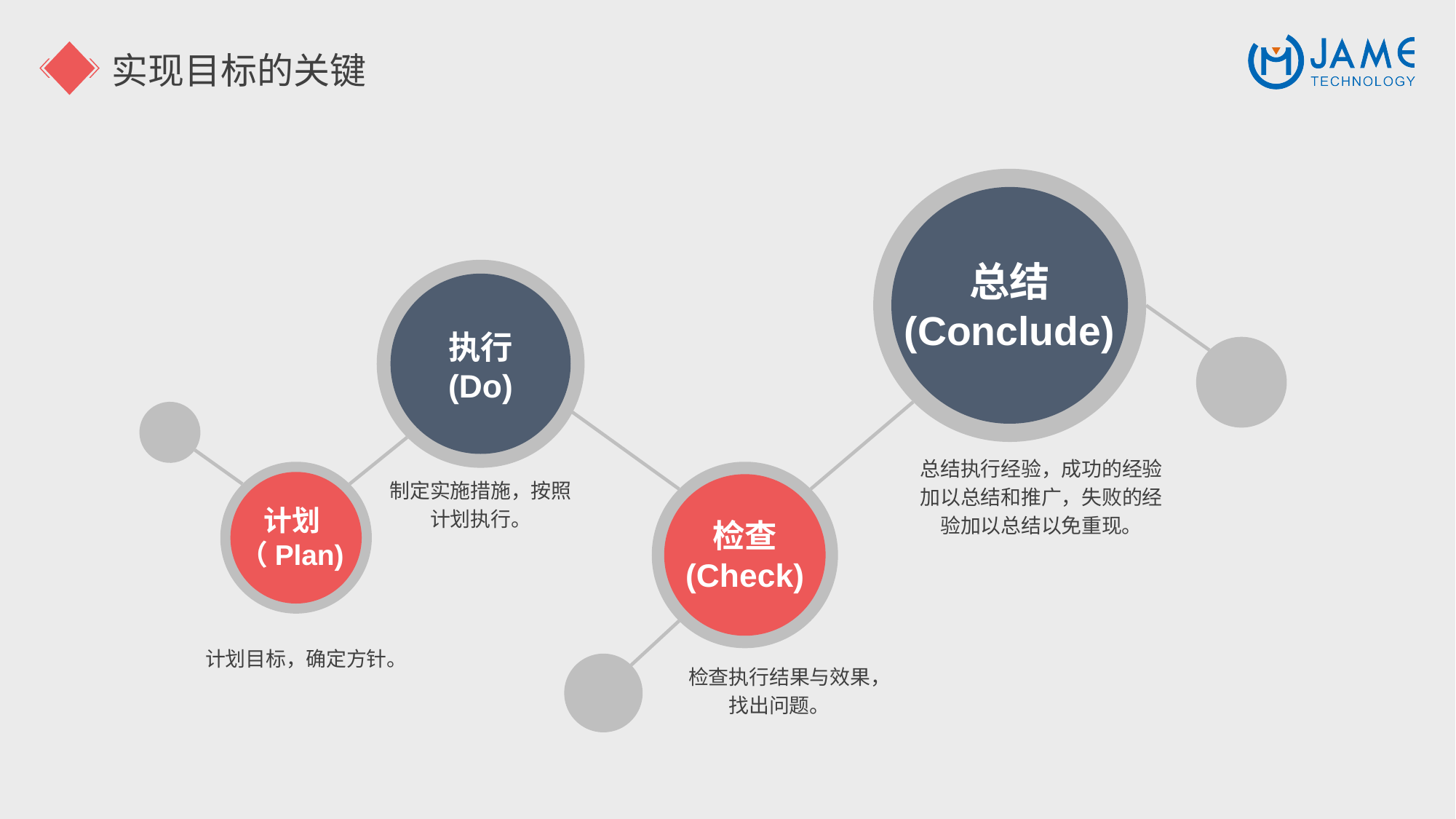

实现目标的关键

总结
(Conclude)

执行
(Do)

总结执行经验，成功的经验加以总结和推广，失败的经验加以总结以免重现。

计划
（Plan)

检查
(Check)
制定实施措施，按照计划执行。

计划目标，确定方针。

检查执行结果与效果，找出问题。